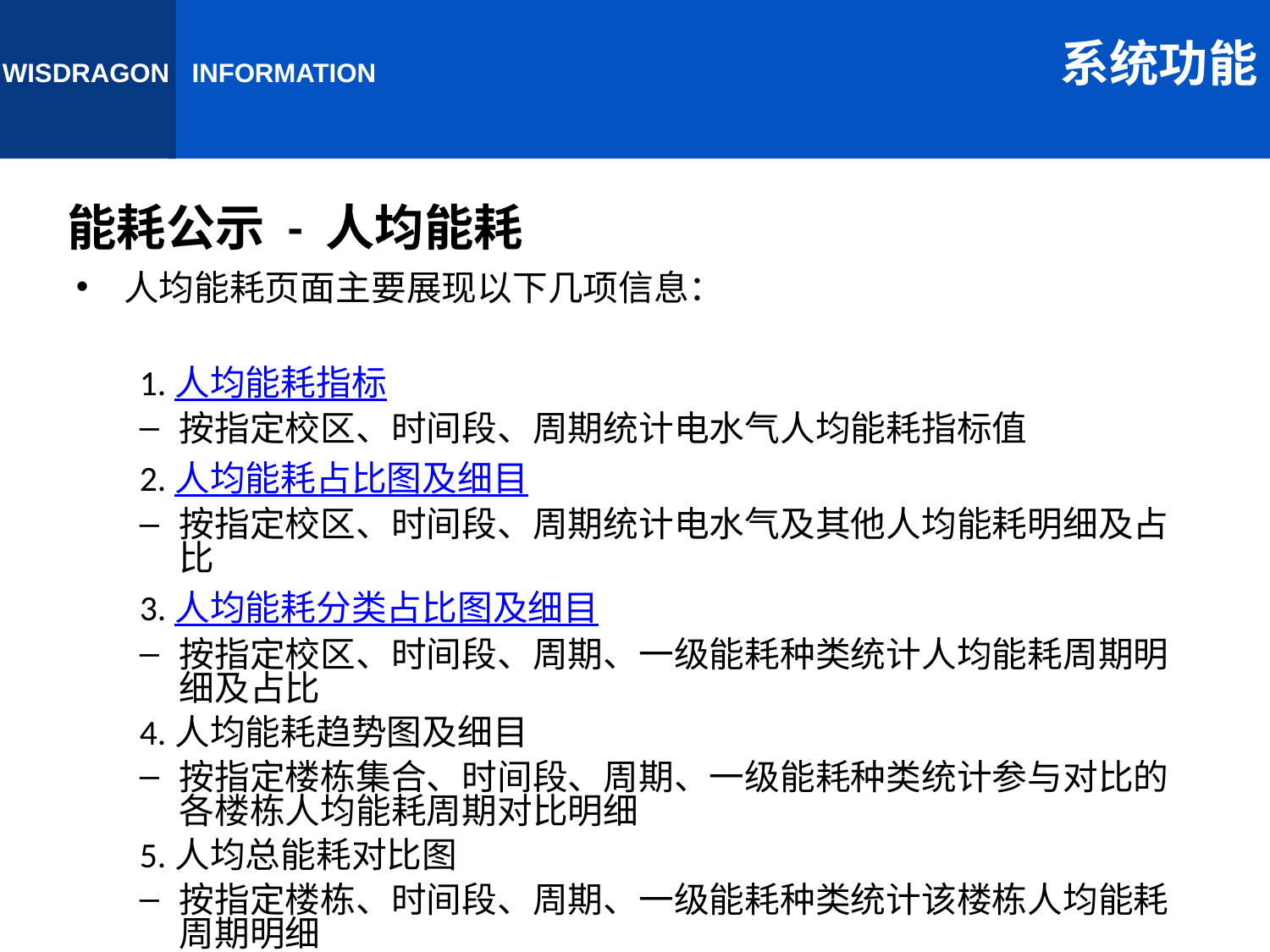

系统功能
能耗公示 - 人均能耗
人均能耗页面主要展现以下几项信息：

1.人均能耗指标
按指定校区、时间段、周期统计电水气人均能耗指标值
2.人均能耗占比图及细目
按指定校区、时间段、周期统计电水气及其他人均能耗明细及占比
3.人均能耗分类占比图及细目
按指定校区、时间段、周期、一级能耗种类统计人均能耗周期明细及占比
4.人均能耗趋势图及细目
按指定楼栋集合、时间段、周期、一级能耗种类统计参与对比的各楼栋人均能耗周期对比明细
5.人均总能耗对比图
按指定楼栋、时间段、周期、一级能耗种类统计该楼栋人均能耗周期明细